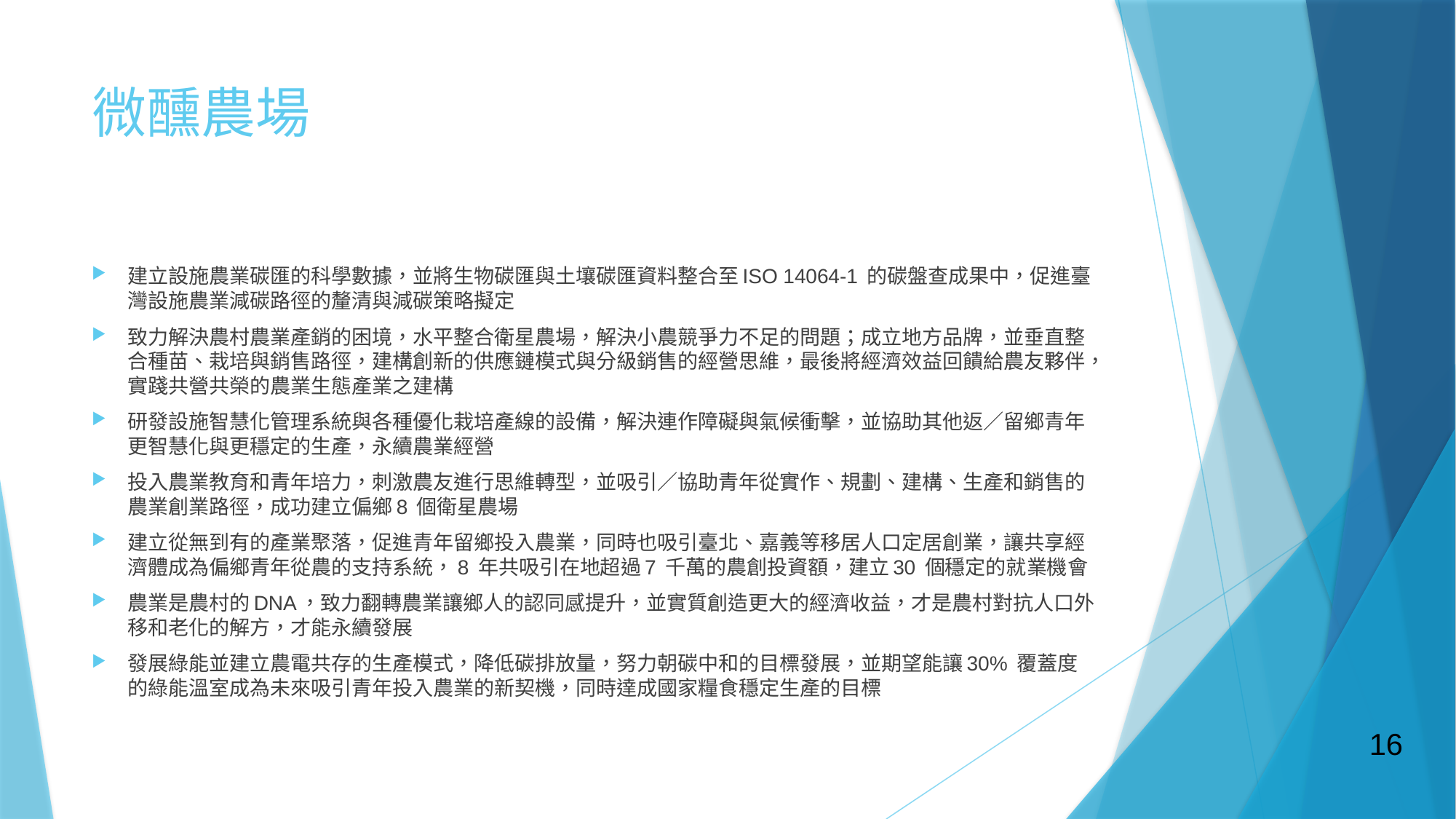

# 微醺農場
建立設施農業碳匯的科學數據，並將生物碳匯與土壤碳匯資料整合至ISO 14064-1 的碳盤查成果中，促進臺灣設施農業減碳路徑的釐清與減碳策略擬定
致力解決農村農業產銷的困境，水平整合衛星農場，解決小農競爭力不足的問題；成立地方品牌，並垂直整合種苗、栽培與銷售路徑，建構創新的供應鏈模式與分級銷售的經營思維，最後將經濟效益回饋給農友夥伴，實踐共營共榮的農業生態產業之建構
研發設施智慧化管理系統與各種優化栽培產線的設備，解決連作障礙與氣候衝擊，並協助其他返／留鄉青年更智慧化與更穩定的生產，永續農業經營
投入農業教育和青年培力，刺激農友進行思維轉型，並吸引／協助青年從實作、規劃、建構、生產和銷售的農業創業路徑，成功建立偏鄉8 個衛星農場
建立從無到有的產業聚落，促進青年留鄉投入農業，同時也吸引臺北、嘉義等移居人口定居創業，讓共享經濟體成為偏鄉青年從農的支持系統，8 年共吸引在地超過7 千萬的農創投資額，建立30 個穩定的就業機會
農業是農村的DNA，致力翻轉農業讓鄉人的認同感提升，並實質創造更大的經濟收益，才是農村對抗人口外移和老化的解方，才能永續發展
發展綠能並建立農電共存的生產模式，降低碳排放量，努力朝碳中和的目標發展，並期望能讓30% 覆蓋度的綠能溫室成為未來吸引青年投入農業的新契機，同時達成國家糧食穩定生產的目標
16